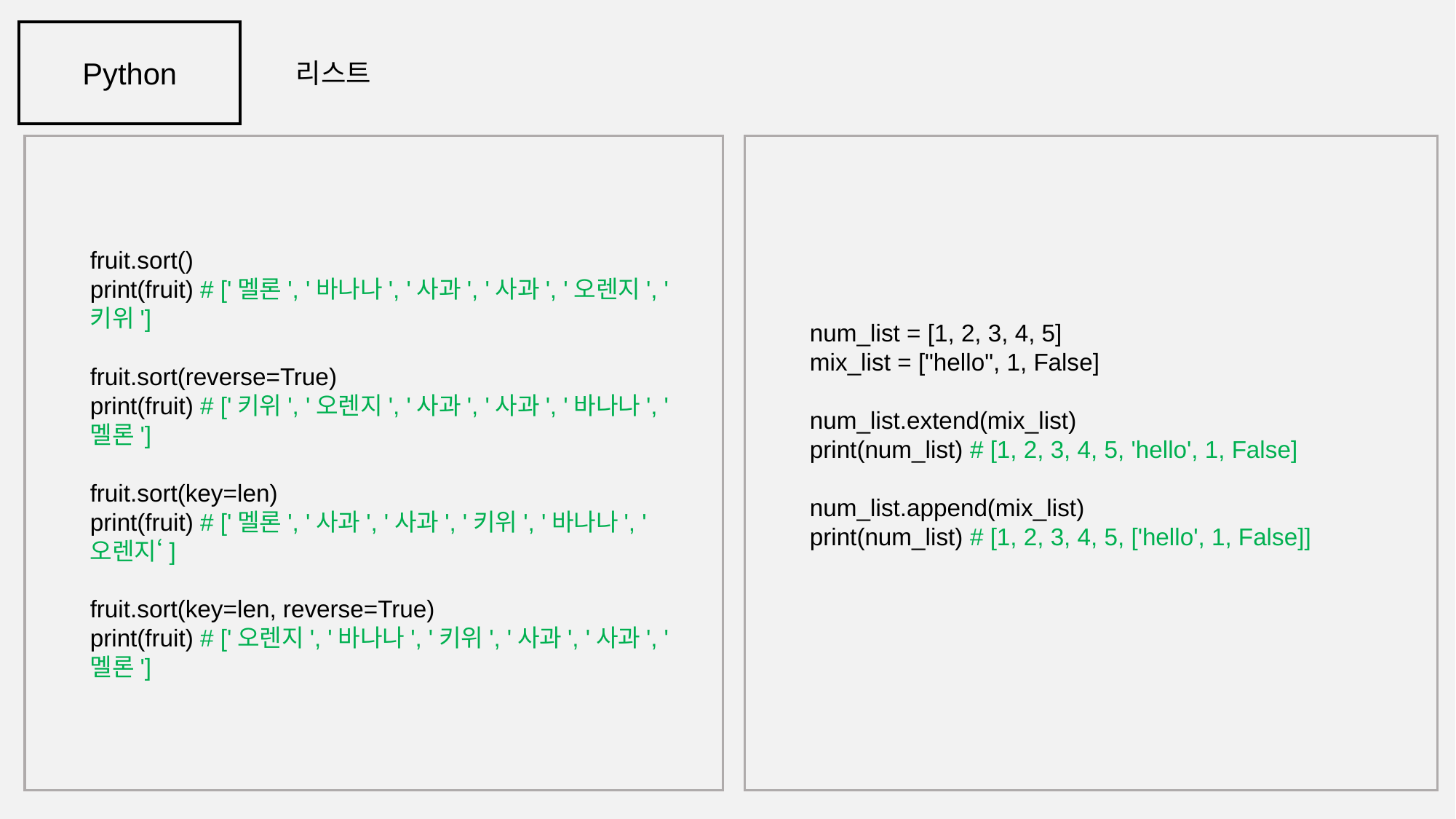

Python
리스트
fruit.sort()
print(fruit) # ['멜론', '바나나', '사과', '사과', '오렌지', '키위']

fruit.sort(reverse=True)
print(fruit) # ['키위', '오렌지', '사과', '사과', '바나나', '멜론']

fruit.sort(key=len)
print(fruit) # ['멜론', '사과', '사과', '키위', '바나나', '오렌지‘]

fruit.sort(key=len, reverse=True)
print(fruit) # ['오렌지', '바나나', '키위', '사과', '사과', '멜론']
num_list = [1, 2, 3, 4, 5]
mix_list = ["hello", 1, False]

num_list.extend(mix_list)
print(num_list) # [1, 2, 3, 4, 5, 'hello', 1, False]

num_list.append(mix_list)
print(num_list) # [1, 2, 3, 4, 5, ['hello', 1, False]]

   '"